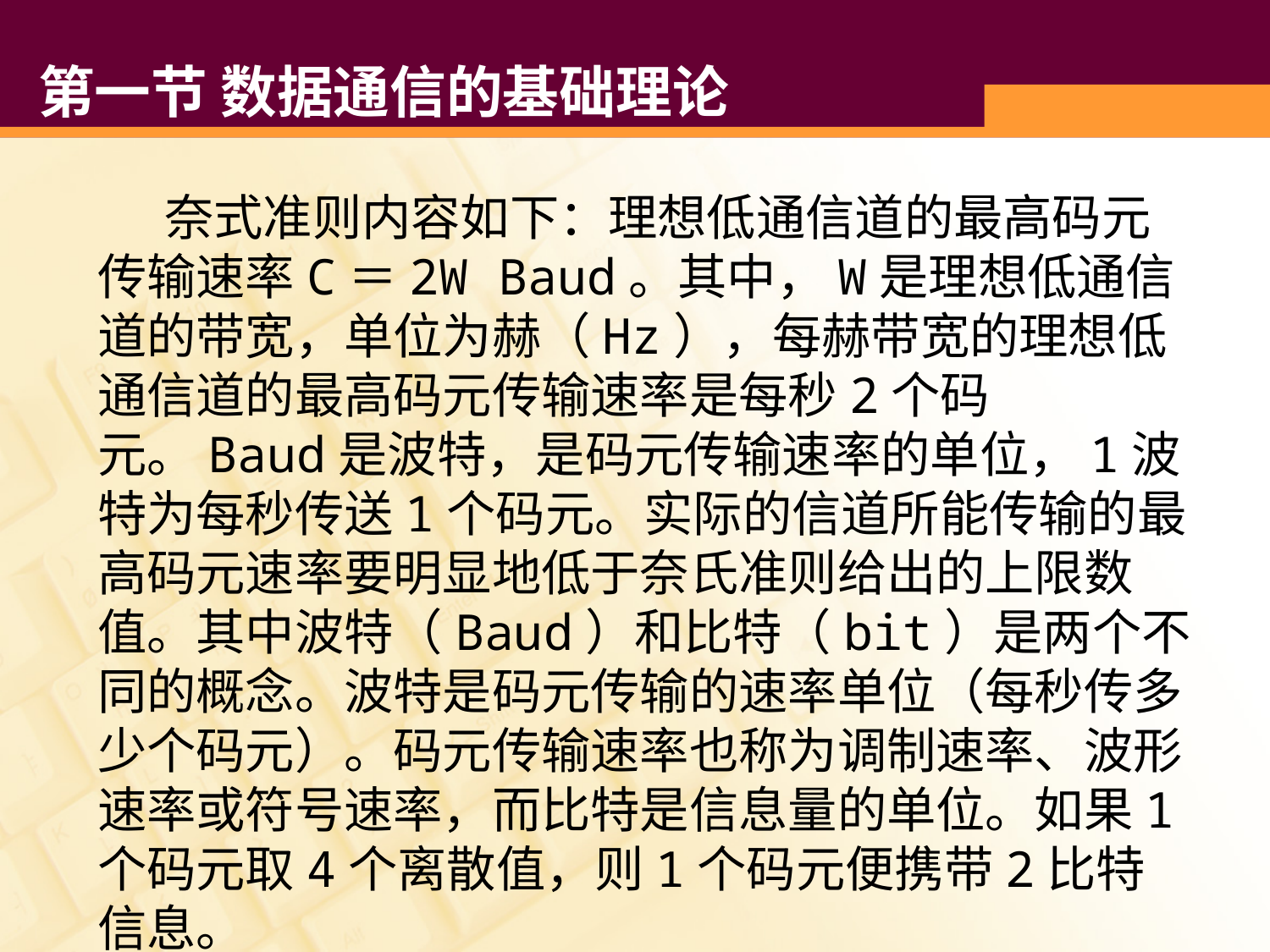

# 第一节 数据通信的基础理论
    奈式准则内容如下：理想低通信道的最高码元传输速率C＝2W Baud。其中，W是理想低通信道的带宽，单位为赫（Hz），每赫带宽的理想低通信道的最高码元传输速率是每秒2个码元。Baud是波特，是码元传输速率的单位，1波特为每秒传送1个码元。实际的信道所能传输的最高码元速率要明显地低于奈氏准则给出的上限数值。其中波特（Baud）和比特（bit）是两个不同的概念。波特是码元传输的速率单位（每秒传多少个码元）。码元传输速率也称为调制速率、波形速率或符号速率，而比特是信息量的单位。如果1个码元取4个离散值，则1个码元便携带2比特信息。